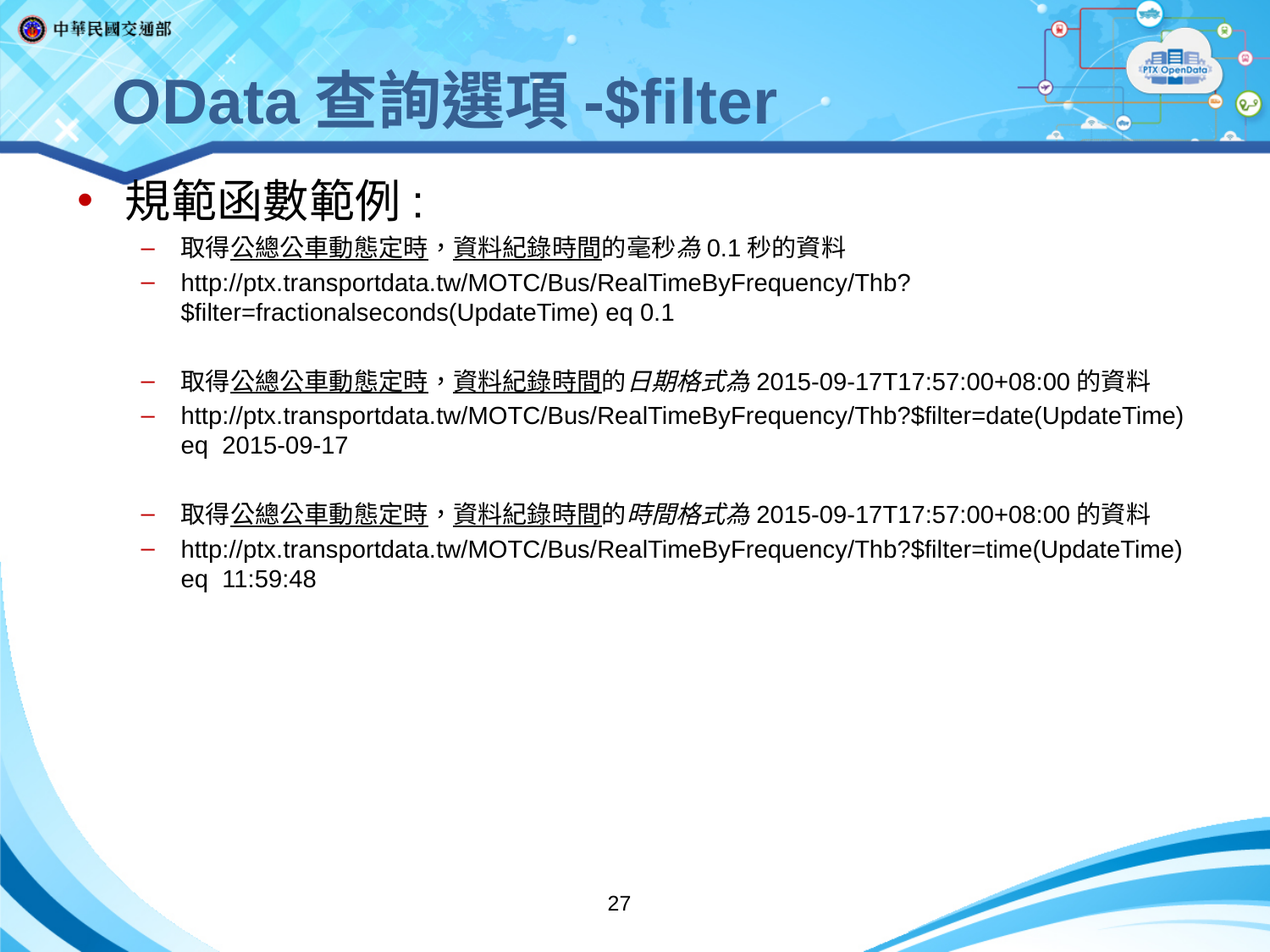

OData查詢選項-$filter
規範函數範例:
取得公總公車動態定時，資料紀錄時間的毫秒為0.1秒的資料
http://ptx.transportdata.tw/MOTC/Bus/RealTimeByFrequency/Thb?$filter=fractionalseconds(UpdateTime) eq 0.1

取得公總公車動態定時，資料紀錄時間的日期格式為2015-09-17T17:57:00+08:00的資料
http://ptx.transportdata.tw/MOTC/Bus/RealTimeByFrequency/Thb?$filter=date(UpdateTime) eq  2015-09-17

取得公總公車動態定時，資料紀錄時間的時間格式為2015-09-17T17:57:00+08:00的資料
http://ptx.transportdata.tw/MOTC/Bus/RealTimeByFrequency/Thb?$filter=time(UpdateTime) eq  11:59:48

27